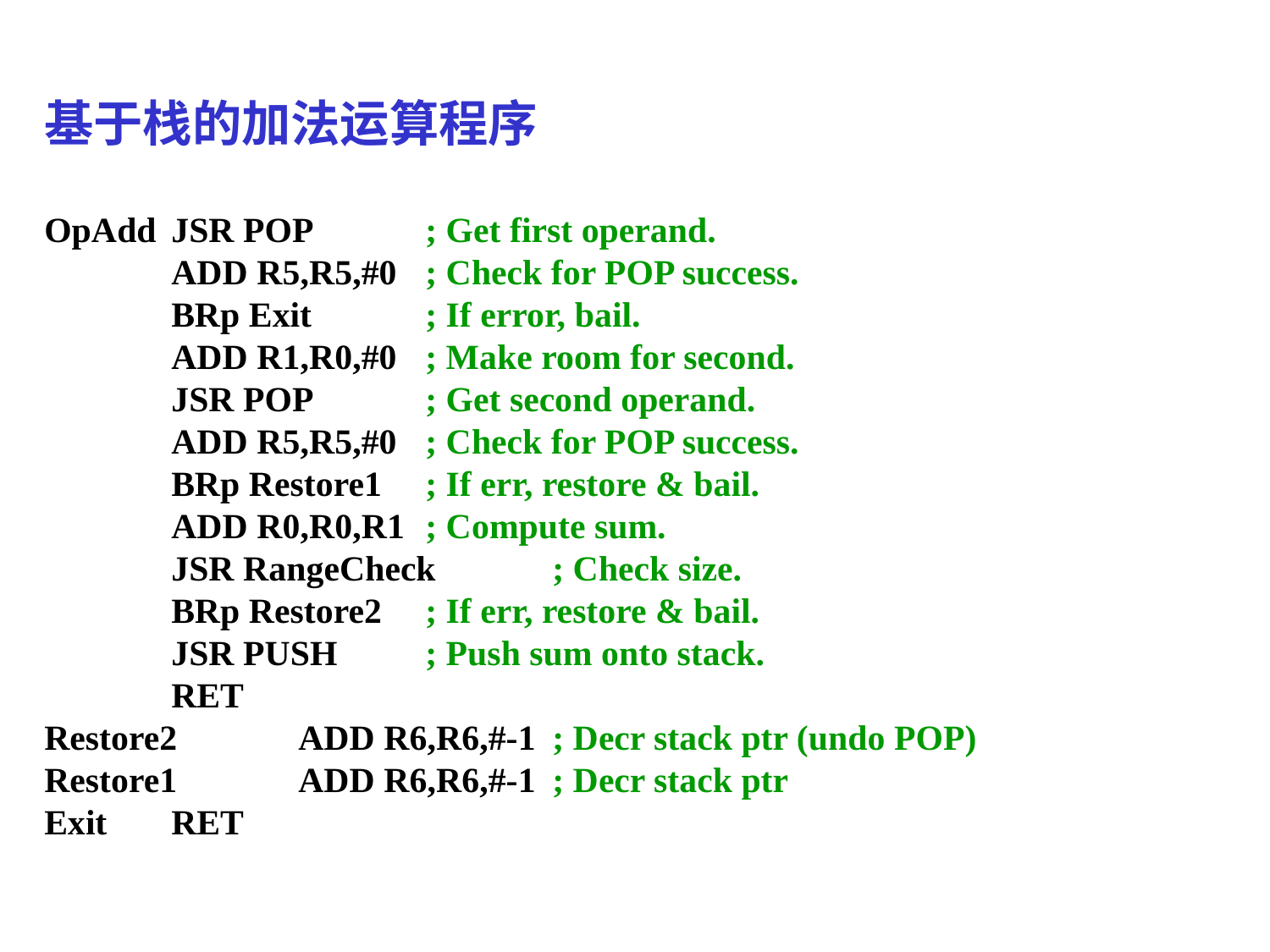

# 基于栈的加法运算程序
OpAdd	JSR POP	; Get first operand.
	ADD R5,R5,#0	; Check for POP success.
	BRp Exit	; If error, bail.
	ADD R1,R0,#0	; Make room for second.
	JSR POP	; Get second operand.
	ADD R5,R5,#0	; Check for POP success.
	BRp Restore1	; If err, restore & bail.
	ADD R0,R0,R1	; Compute sum.
	JSR RangeCheck	; Check size.
	BRp Restore2	; If err, restore & bail.
	JSR PUSH	; Push sum onto stack.
	RET
Restore2	ADD R6,R6,#-1	; Decr stack ptr (undo POP)
Restore1	ADD R6,R6,#-1	; Decr stack ptr
Exit	RET